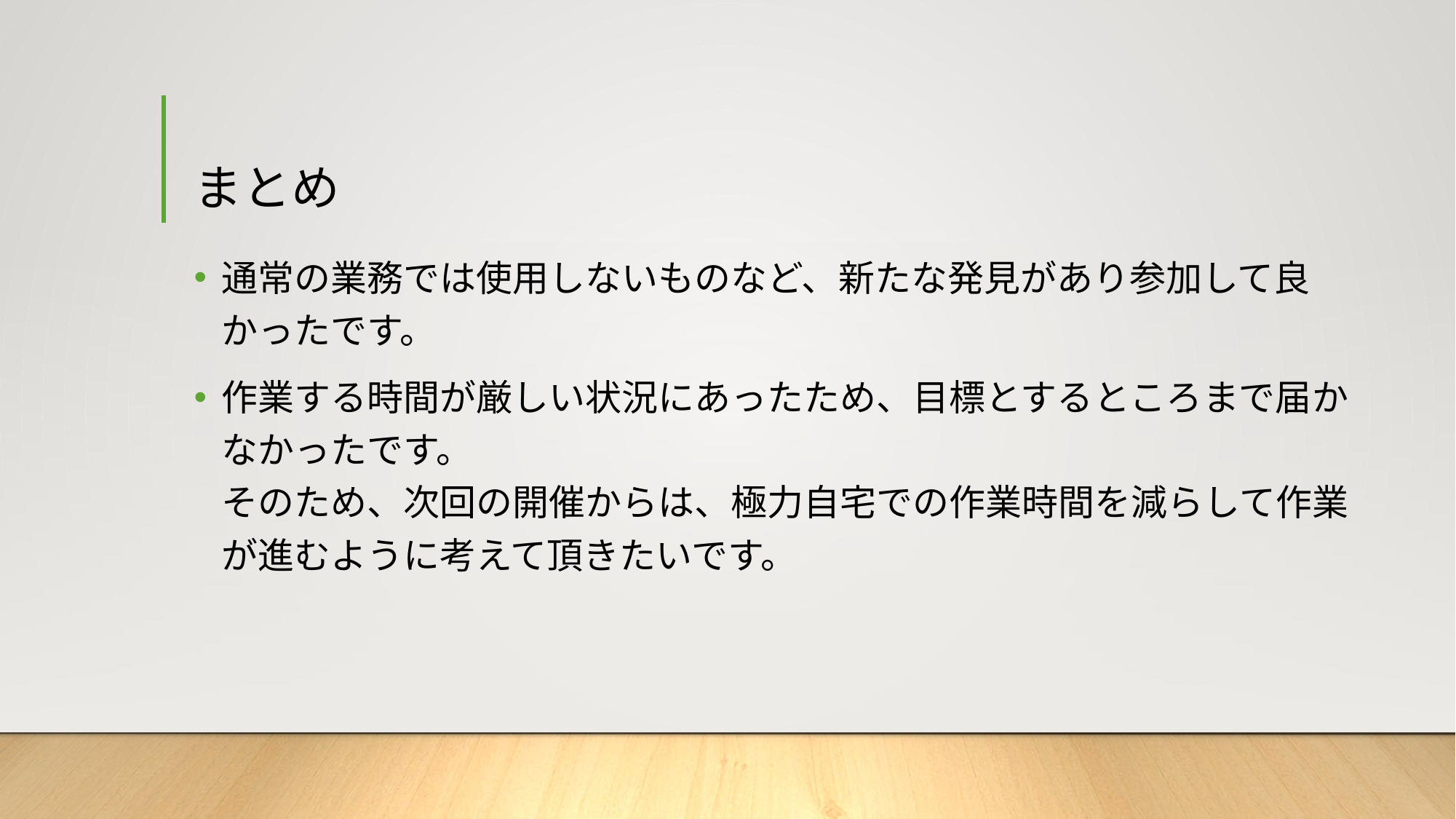

# まとめ
通常の業務では使用しないものなど、新たな発見があり参加して良かったです。
作業する時間が厳しい状況にあったため、目標とするところまで届かなかったです。
そのため、次回の開催からは、極力自宅での作業時間を減らして作業が進むように考えて頂きたいです。